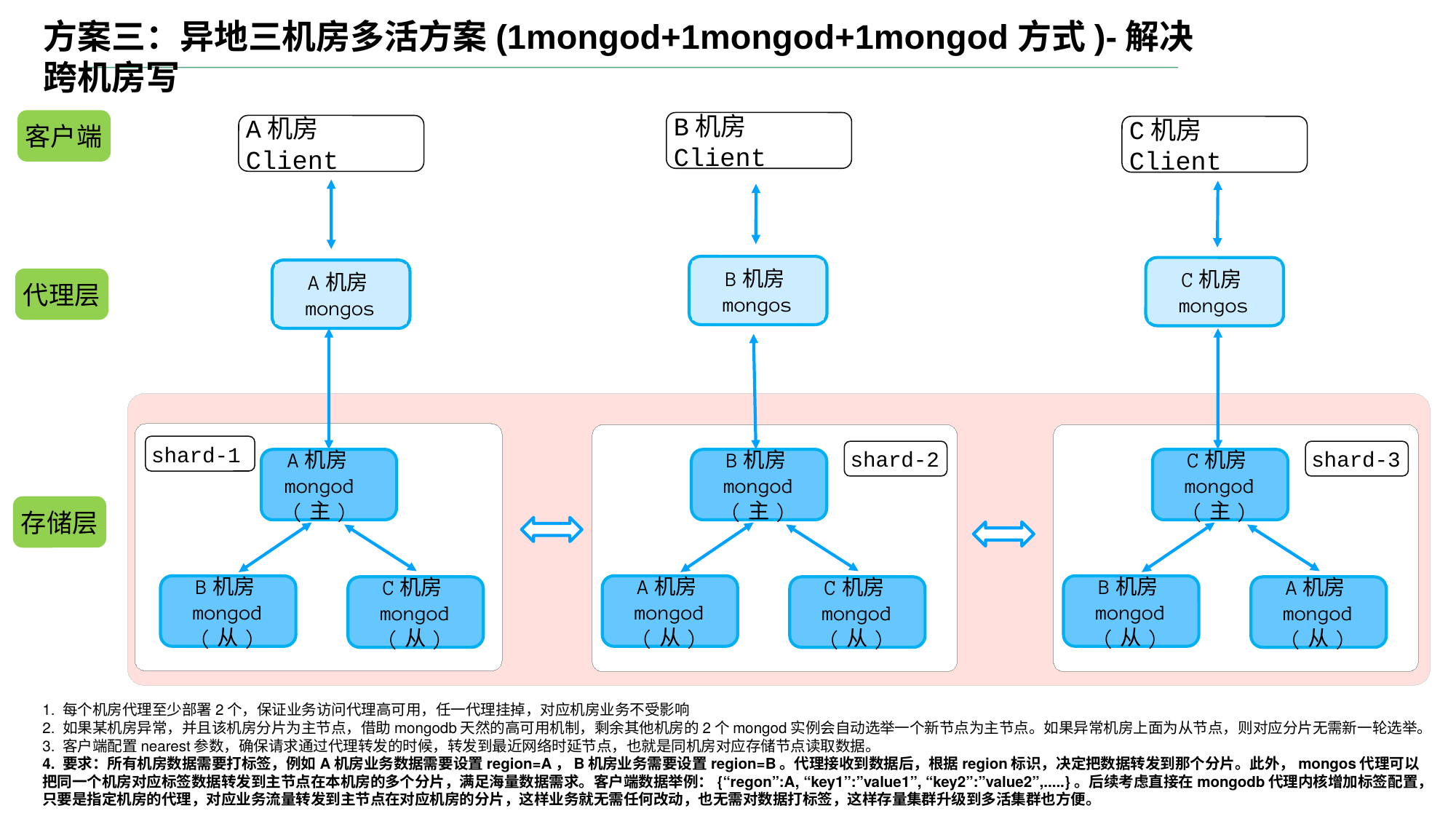

方案三：异地三机房多活方案(1mongod+1mongod+1mongod方式)-解决跨机房写

客户端

B机房Client

A机房Client

C机房Client
...

B机房mongos

C机房mongos

A机房mongos

代理层
...
...

shard-1

shard-2

shard-3

A机房mongod(主)

B机房mongod(主)

C机房mongod(主)

存储层

B机房mongod(从)

A机房mongod(从)

B机房mongod(从)

C机房mongod(从)

C机房mongod(从)

A机房mongod(从)
1. 每个机房代理至少部署2个，保证业务访问代理高可用，任一代理挂掉，对应机房业务不受影响
2. 如果某机房异常，并且该机房分片为主节点，借助mongodb天然的高可用机制，剩余其他机房的2个mongod实例会自动选举一个新节点为主节点。如果异常机房上面为从节点，则对应分片无需新一轮选举。
3. 客户端配置nearest参数，确保请求通过代理转发的时候，转发到最近网络时延节点，也就是同机房对应存储节点读取数据。
4. 要求：所有机房数据需要打标签，例如A机房业务数据需要设置region=A，B机房业务需要设置region=B。代理接收到数据后，根据region标识，决定把数据转发到那个分片。此外，mongos代理可以把同一个机房对应标签数据转发到主节点在本机房的多个分片，满足海量数据需求。客户端数据举例：{“regon”:A, “key1”:”value1”, “key2”:”value2”,.....}。后续考虑直接在mongodb代理内核增加标签配置，只要是指定机房的代理，对应业务流量转发到主节点在对应机房的分片，这样业务就无需任何改动，也无需对数据打标签，这样存量集群升级到多活集群也方便。